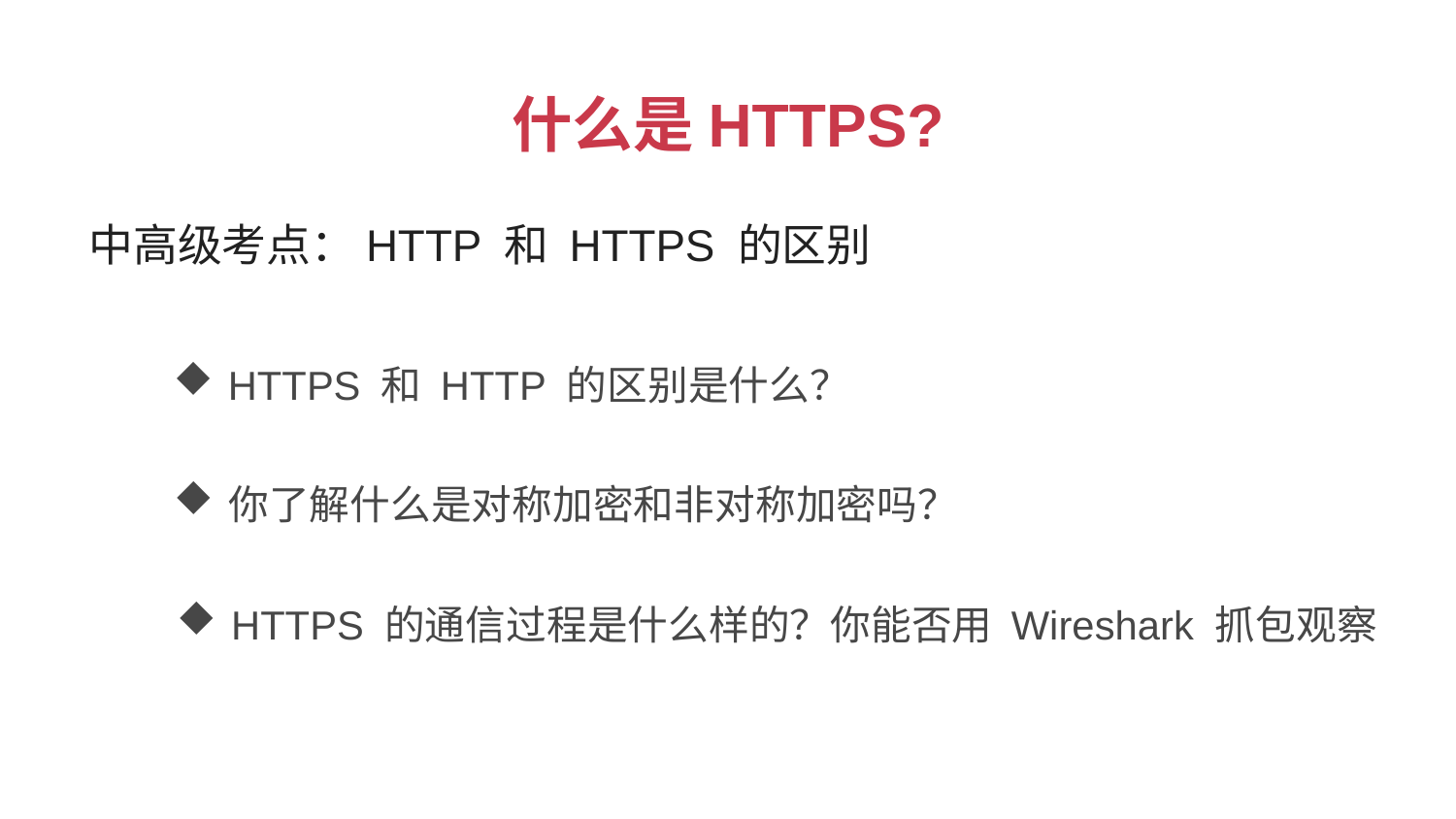

什么是HTTPS?
中高级考点：HTTP 和 HTTPS 的区别
HTTPS 和 HTTP 的区别是什么？
你了解什么是对称加密和非对称加密吗？
HTTPS 的通信过程是什么样的？你能否用 Wireshark 抓包观察